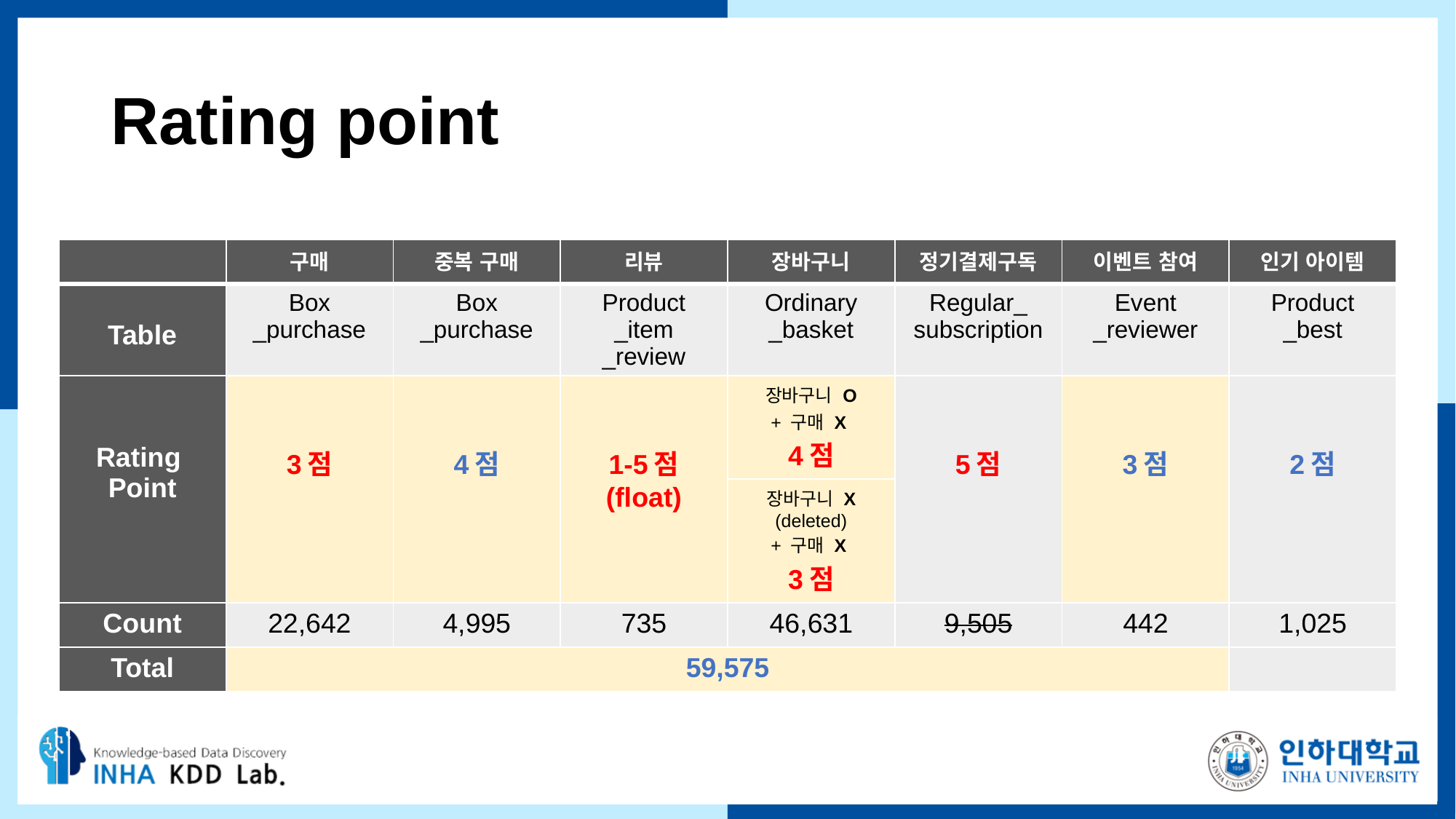

# Rating point
|  | 구매 | 중복 구매 | 리뷰 | 장바구니 | 정기결제구독 | 이벤트 참여 | 인기 아이템 |
| --- | --- | --- | --- | --- | --- | --- | --- |
| Table | Box \_purchase | Box \_purchase | Product \_item \_review | Ordinary \_basket | Regular\_ subscription | Event \_reviewer | Product \_best |
| Rating Point | 3점 | 4점 | 1-5점 (float) | 장바구니 O + 구매 X 4점 | 5점 | 3점 | 2점 |
|  |  |  |  | 장바구니 X (deleted) + 구매 X 3점 |  |  |  |
| Count | 22,642 | 4,995 | 735 | 46,631 | 9,505 | 442 | 1,025 |
| Total | 59,575 |  |  |  |  |  |  |
2